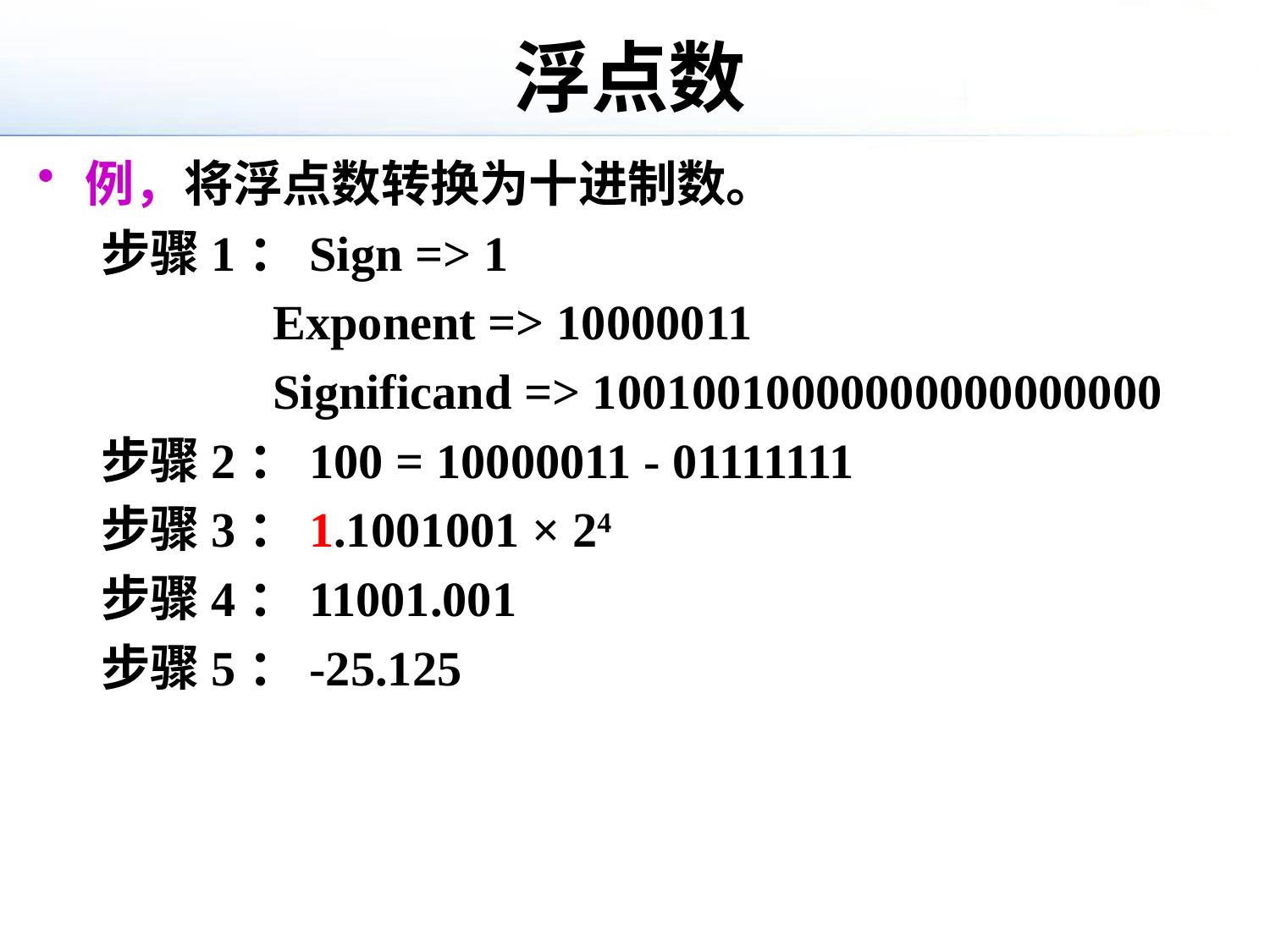

# 浮点数
例，将浮点数转换为十进制数。
步骤1：Sign => 1
              Exponent => 10000011
              Significand => 10010010000000000000000
步骤2：100 = 10000011 - 01111111
步骤3：1.1001001 × 24
步骤4：11001.001
步骤5：-25.125